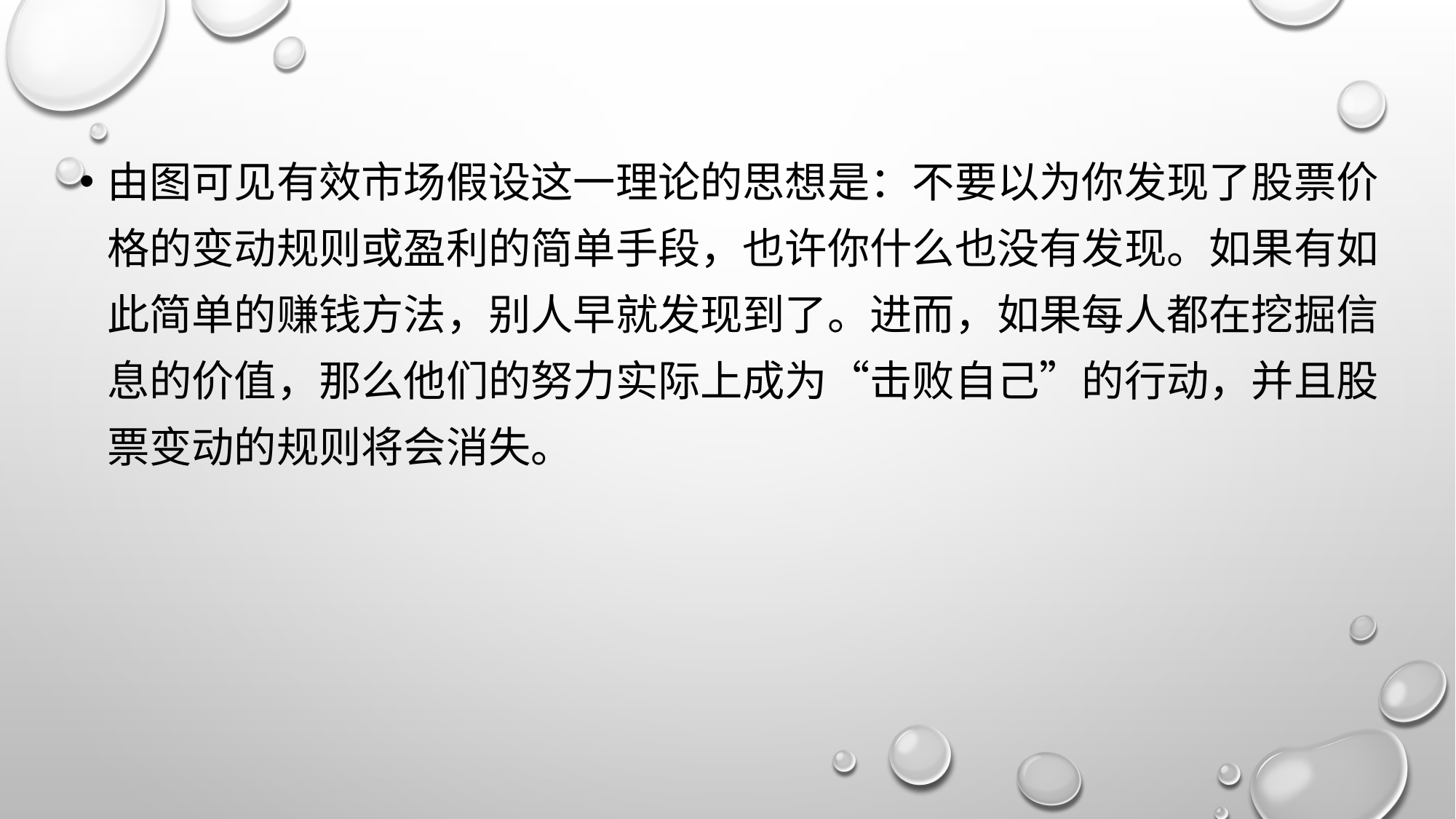

由图可见有效市场假设这一理论的思想是：不要以为你发现了股票价格的变动规则或盈利的简单手段，也许你什么也没有发现。如果有如此简单的赚钱方法，别人早就发现到了。进而，如果每人都在挖掘信息的价值，那么他们的努力实际上成为“击败自己”的行动，并且股票变动的规则将会消失。